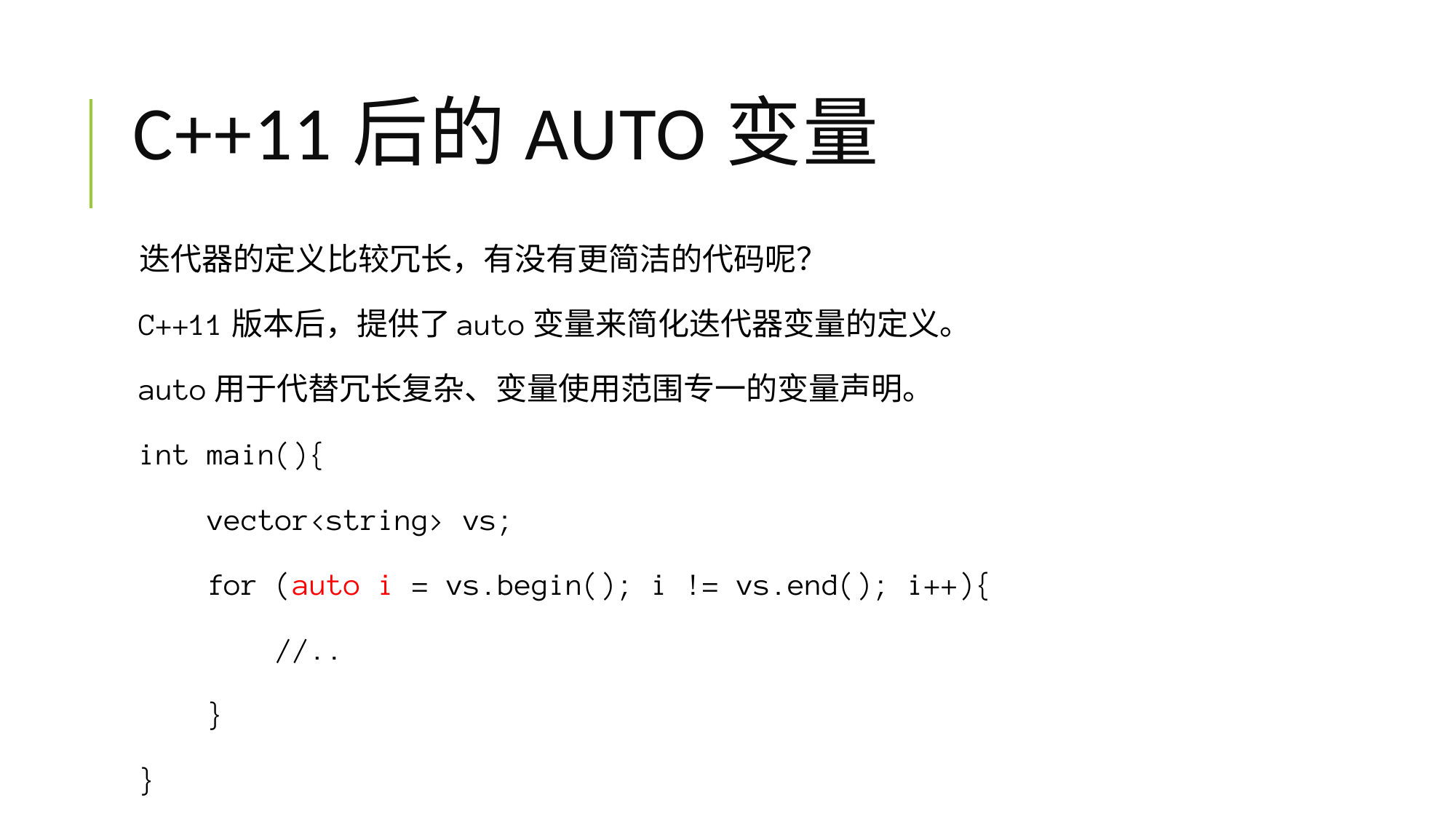

# C++11后的auto变量
迭代器的定义比较冗长，有没有更简洁的代码呢？
C++11版本后，提供了auto变量来简化迭代器变量的定义。
auto用于代替冗长复杂、变量使用范围专一的变量声明。
int main(){
    vector<string> vs;
    for (auto i = vs.begin(); i != vs.end(); i++){
        //..
    }
}